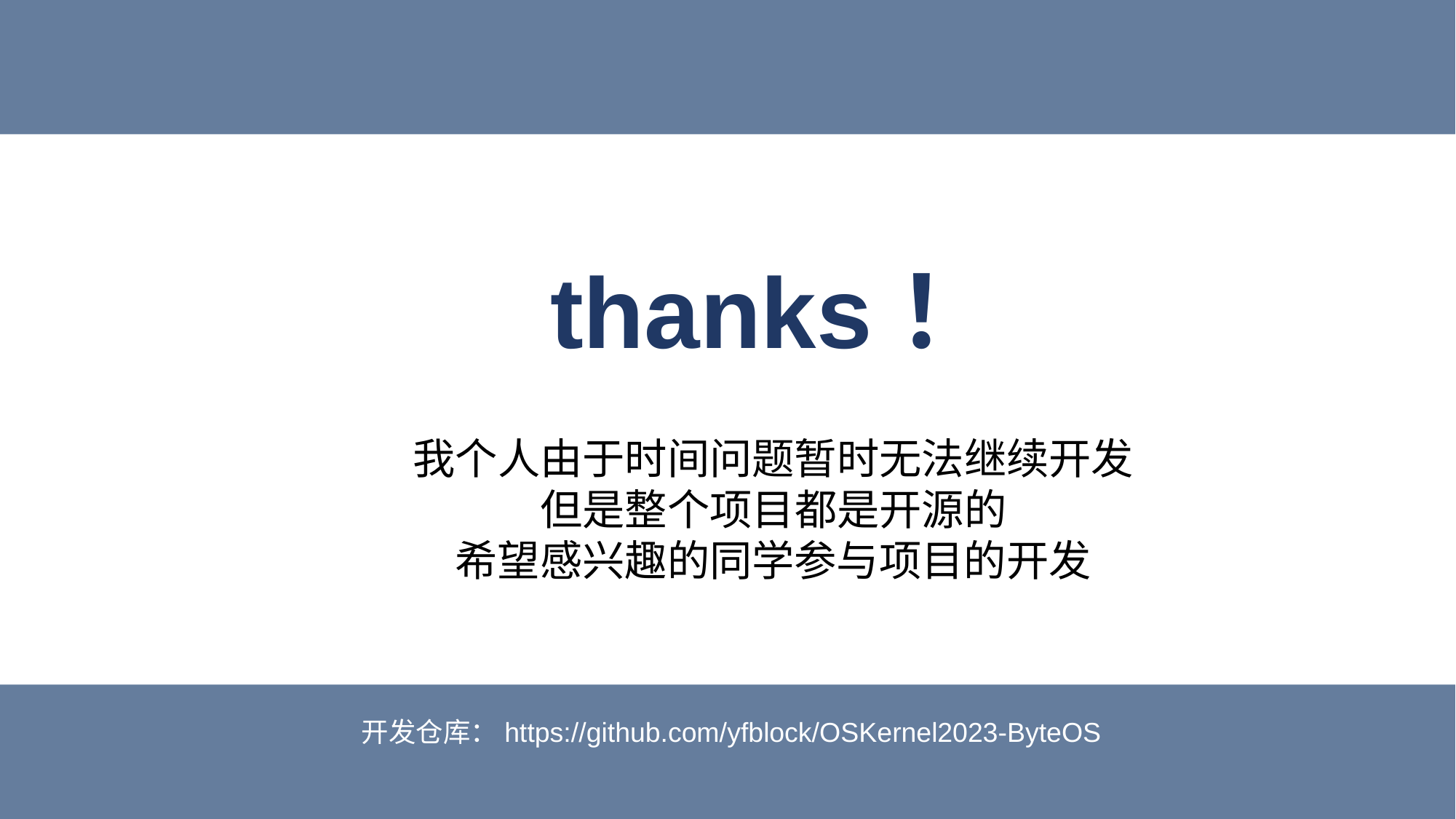

thanks！
我个人由于时间问题暂时无法继续开发
但是整个项目都是开源的
希望感兴趣的同学参与项目的开发

开发仓库：https://github.com/yfblock/OSKernel2023-ByteOS